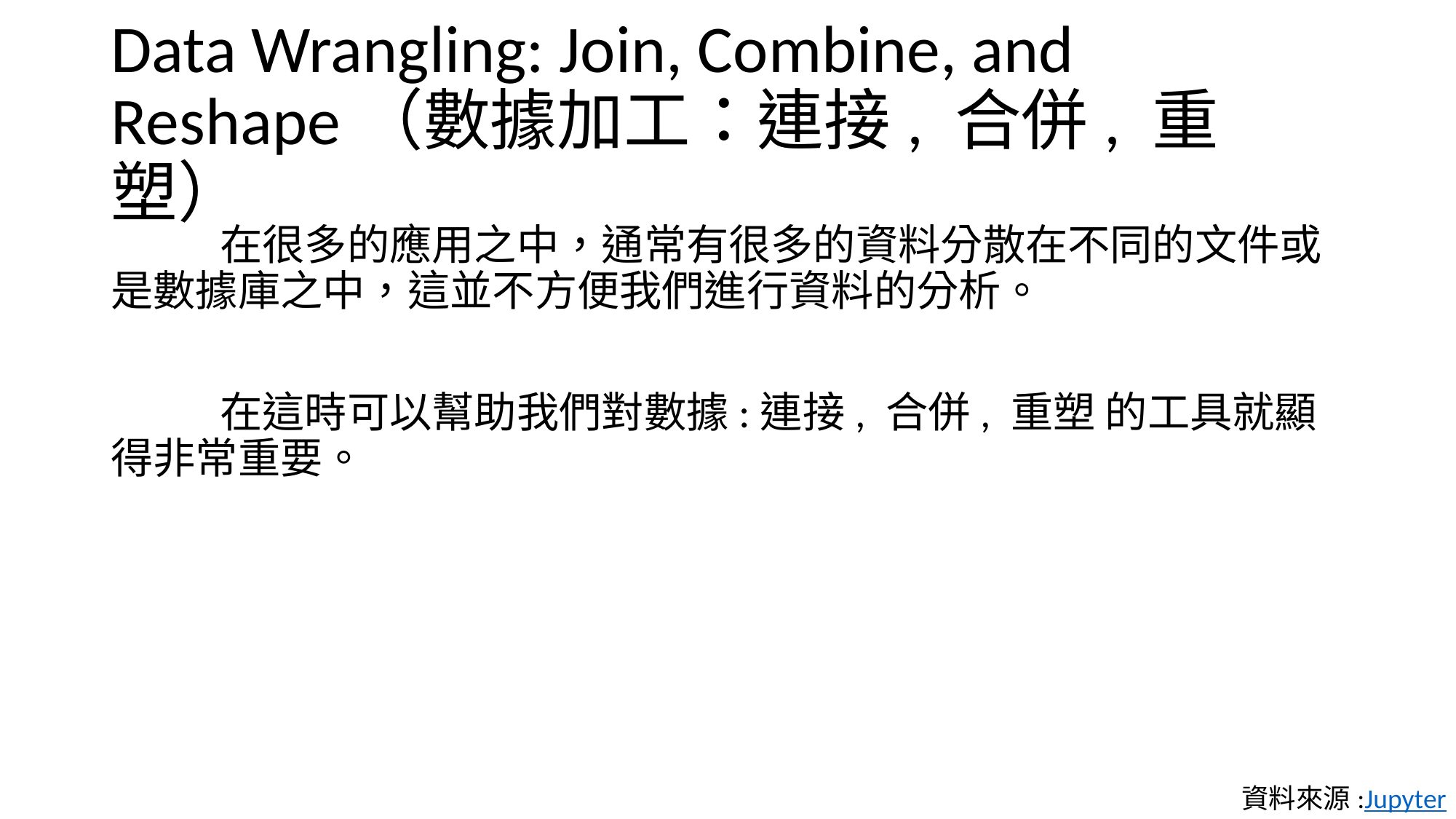

# Data Wrangling: Join, Combine, and Reshape（數據加工：連接, 合併, 重塑）
	在很多的應用之中，通常有很多的資料分散在不同的文件或是數據庫之中，這並不方便我們進行資料的分析。

	在這時可以幫助我們對數據:連接, 合併, 重塑 的工具就顯得非常重要。
資料來源:Jupyter